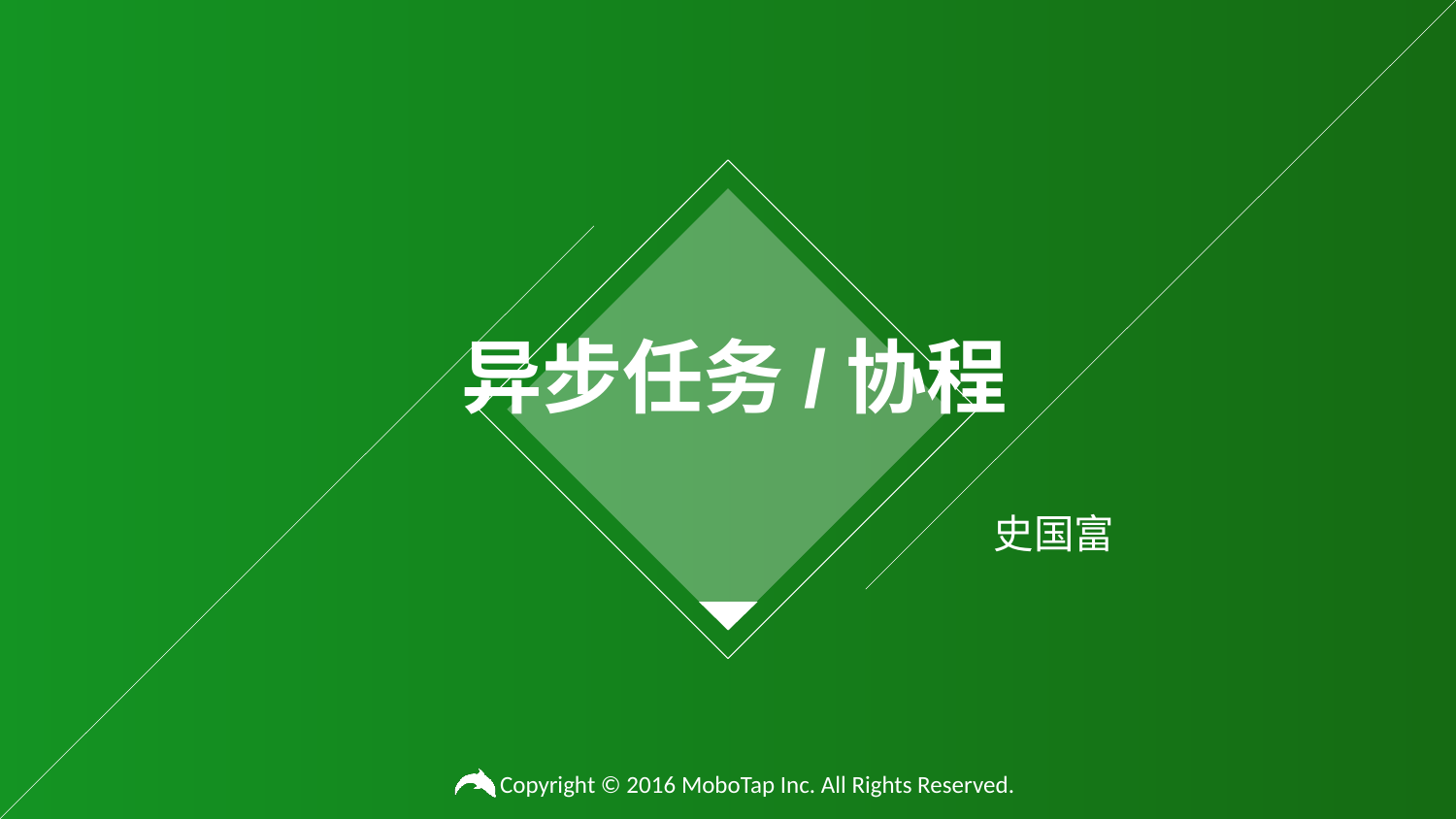

# 异步任务/协程
史国富
Copyright © 2016 MoboTap Inc. All Rights Reserved.